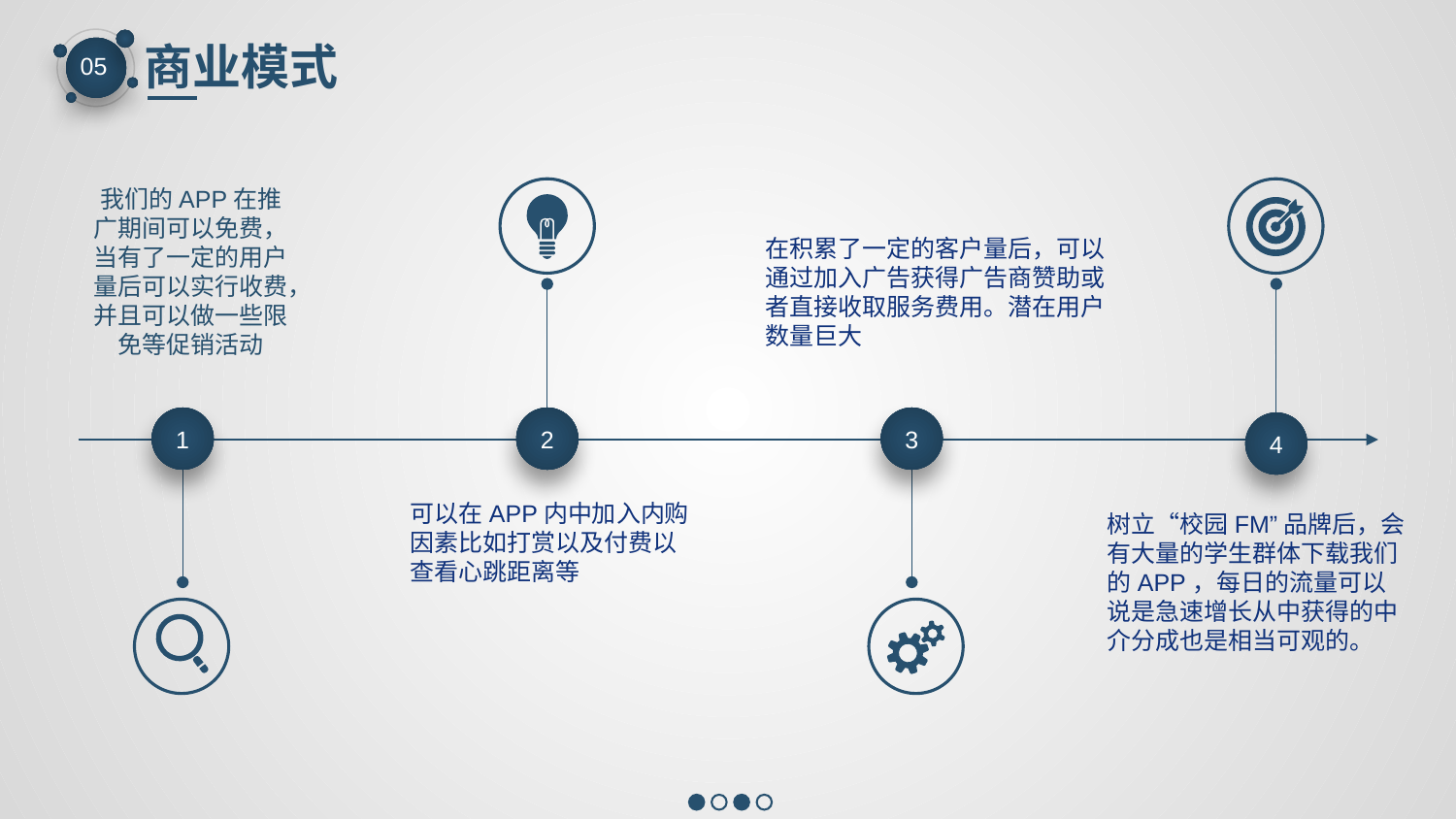

商业模式
05
我们的APP在推广期间可以免费，当有了一定的用户量后可以实行收费，并且可以做一些限免等促销活动

在积累了一定的客户量后，可以通过加入广告获得广告商赞助或者直接收取服务费用。潜在用户数量巨大
2
3
1
4
可以在APP内中加入内购因素比如打赏以及付费以查看心跳距离等
树立“校园FM”品牌后，会有大量的学生群体下载我们的APP，每日的流量可以说是急速增长从中获得的中介分成也是相当可观的。